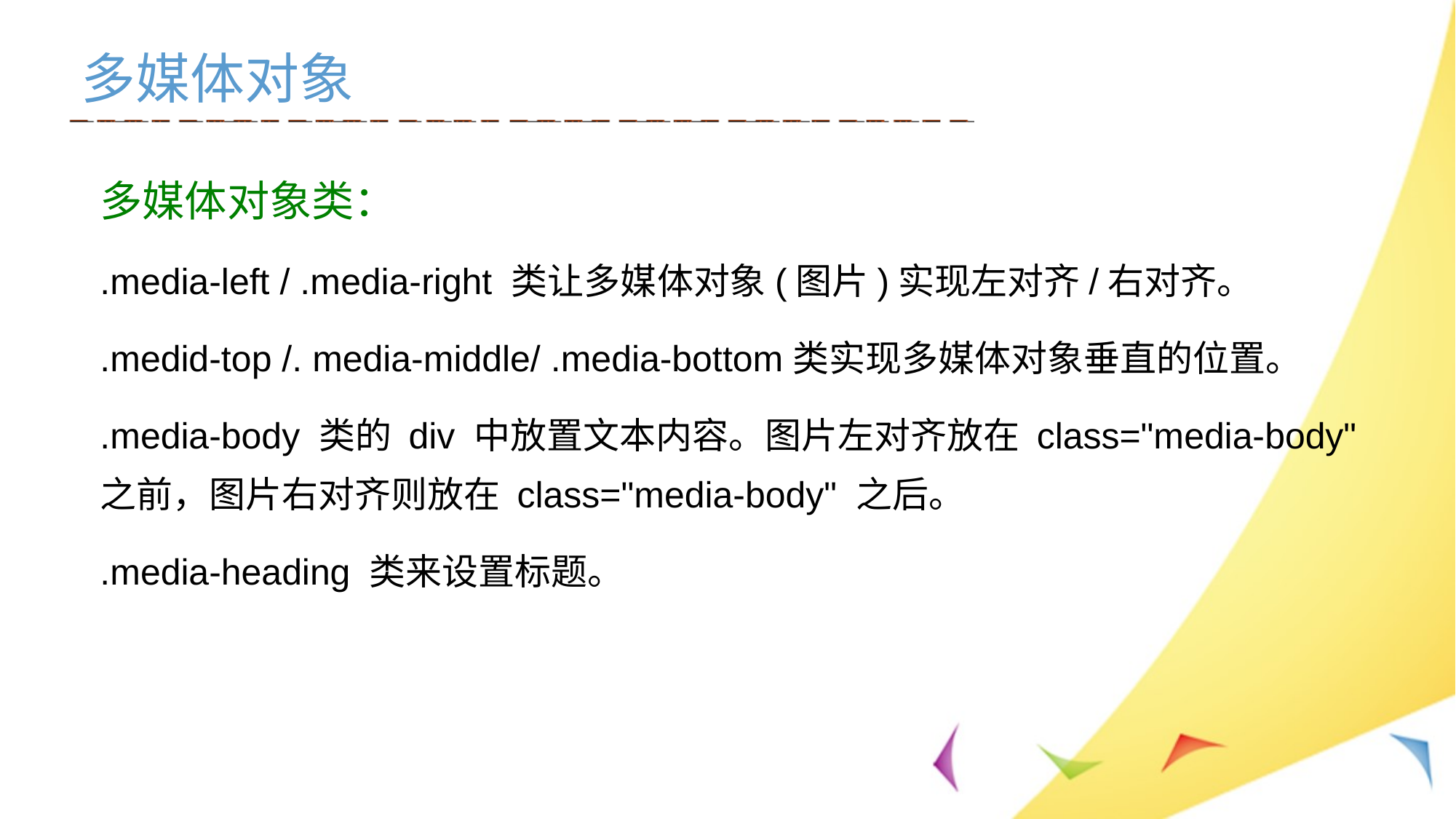

多媒体对象
多媒体对象类：
.media-left / .media-right 类让多媒体对象(图片)实现左对齐/右对齐。
.medid-top /. media-middle/ .media-bottom类实现多媒体对象垂直的位置。
.media-body 类的 div 中放置文本内容。图片左对齐放在 class="media-body" 之前，图片右对齐则放在 class="media-body" 之后。
.media-heading 类来设置标题。